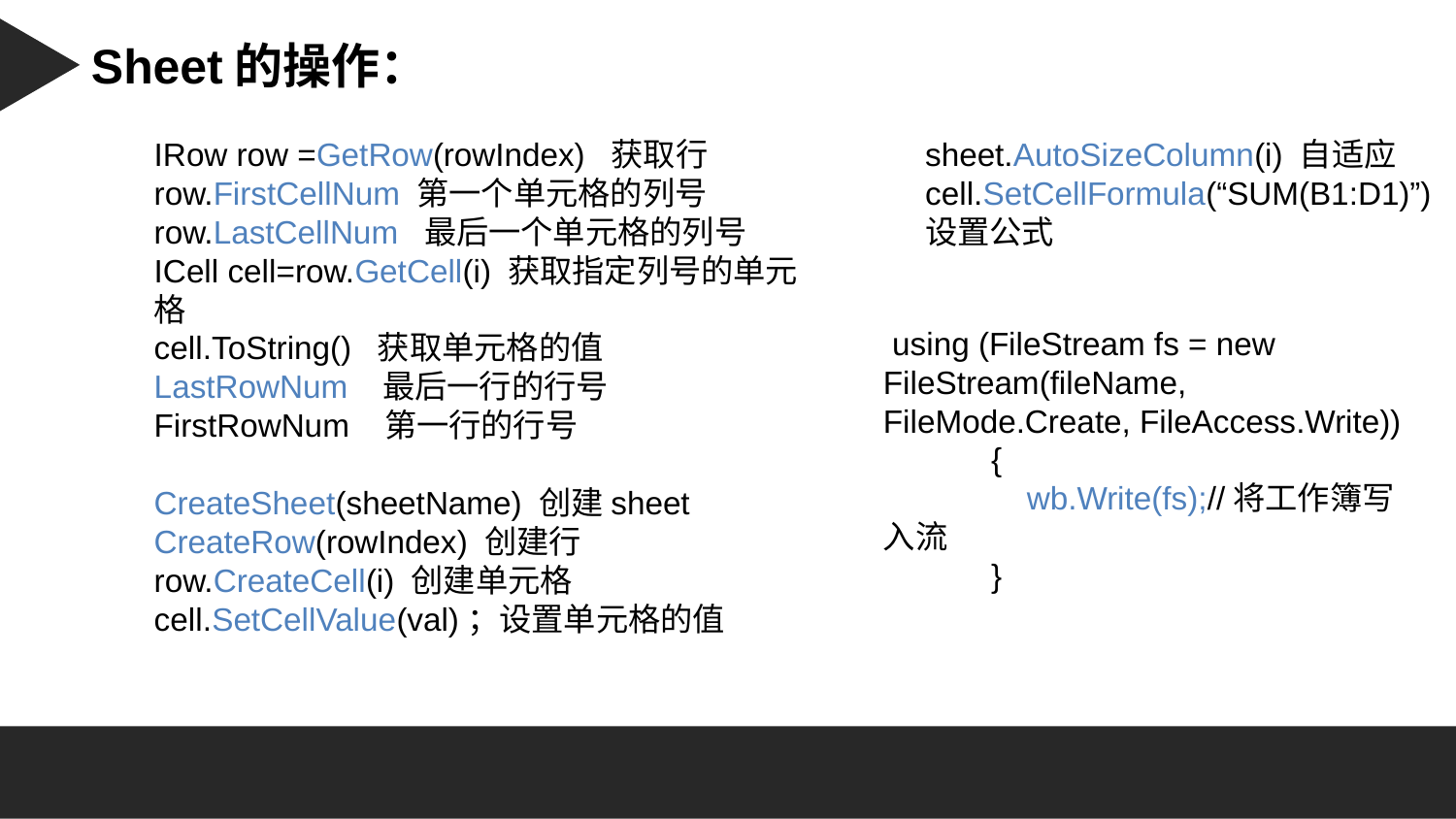

Character 字符串：

Sheet的操作：
IRow row =GetRow(rowIndex)  获取行
row.FirstCellNum 第一个单元格的列号row.LastCellNum  最后一个单元格的列号
ICell cell=row.GetCell(i) 获取指定列号的单元格
cell.ToString()  获取单元格的值
LastRowNum   最后一行的行号
FirstRowNum   第一行的行号

CreateSheet(sheetName) 创建sheet
CreateRow(rowIndex) 创建行
row.CreateCell(i) 创建单元格
cell.SetCellValue(val)；设置单元格的值

sheet.AutoSizeColumn(i) 自适应
cell.SetCellFormula(“SUM(B1:D1)”) 设置公式
 using (FileStream fs = new FileStream(fileName, FileMode.Create, FileAccess.Write))
            {
                wb.Write(fs);//将工作簿写入流
            }